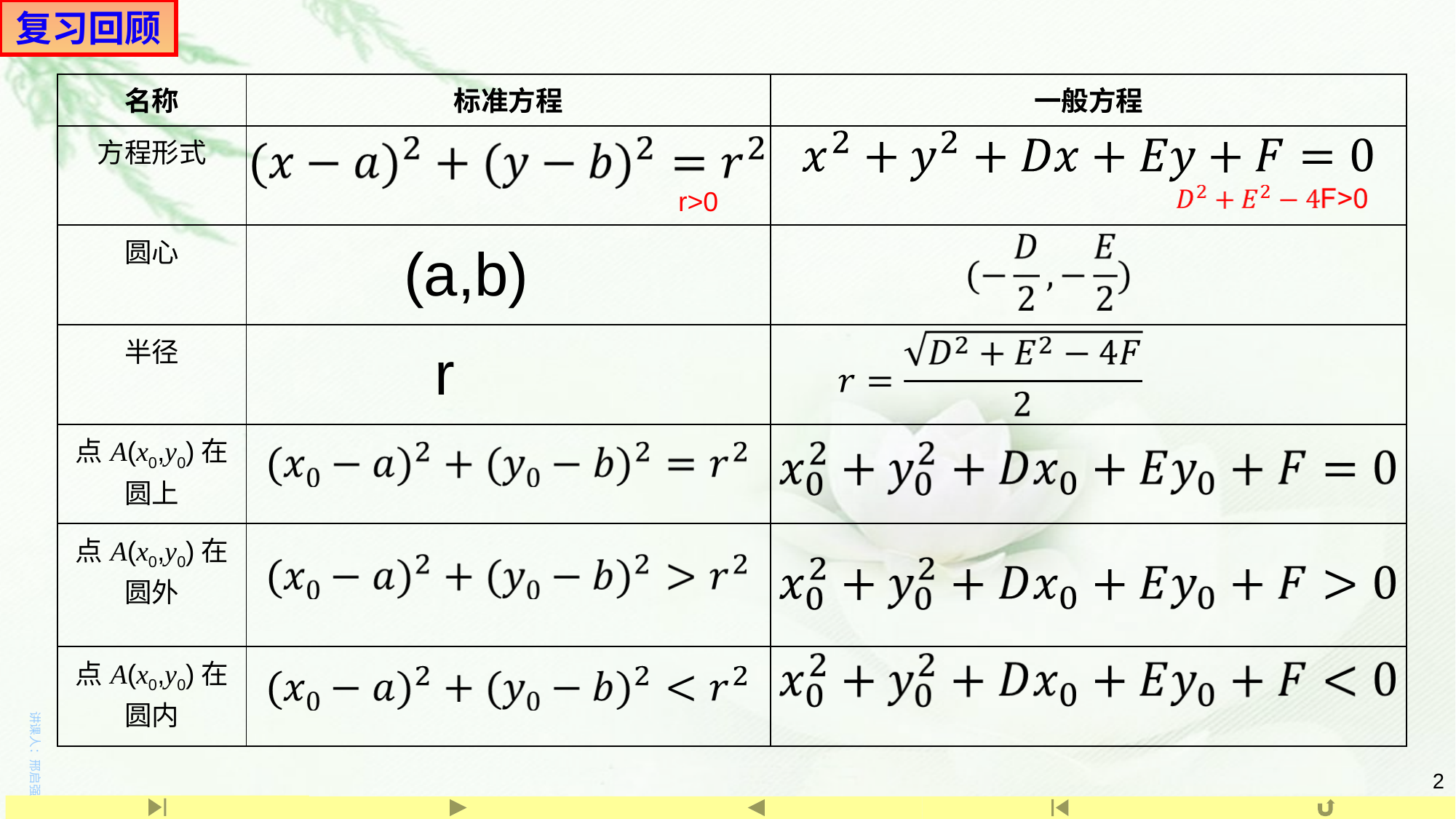

复习回顾
| 名称 | 标准方程 | 一般方程 |
| --- | --- | --- |
| 方程形式 |  |  |
| 圆心 |  |  |
| 半径 |  |  |
| 点A(x0,y0)在圆上 |  |  |
| 点A(x0,y0)在圆外 |  |  |
| 点A(x0,y0)在圆内 |  |  |

r>0
(a,b)

r